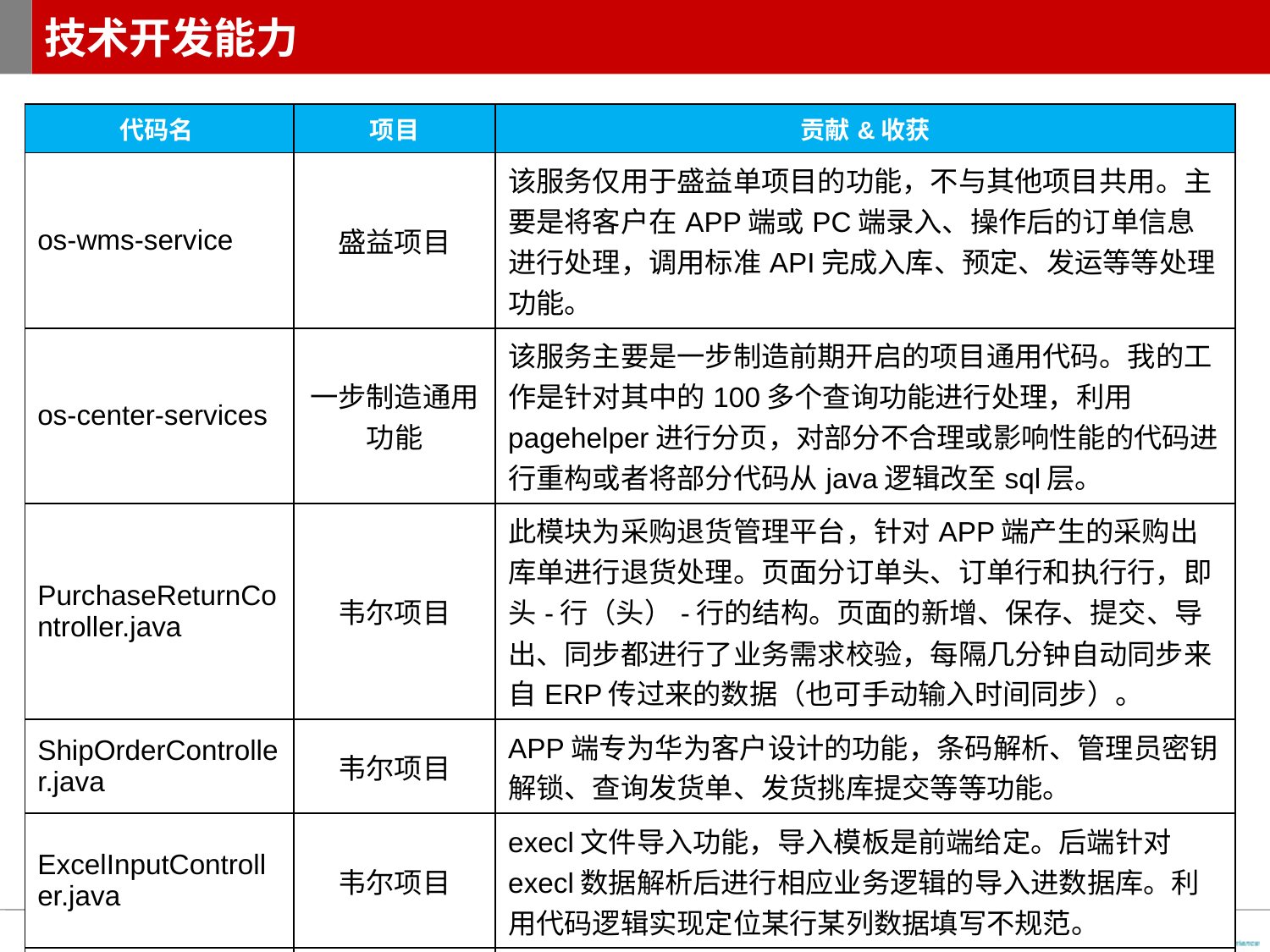

# 技术开发能力
| 代码名 | 项目 | 贡献&收获 |
| --- | --- | --- |
| os-wms-service | 盛益项目 | 该服务仅用于盛益单项目的功能，不与其他项目共用。主要是将客户在APP端或PC端录入、操作后的订单信息进行处理，调用标准API完成入库、预定、发运等等处理功能。 |
| os-center-services | 一步制造通用功能 | 该服务主要是一步制造前期开启的项目通用代码。我的工作是针对其中的100多个查询功能进行处理，利用pagehelper进行分页，对部分不合理或影响性能的代码进行重构或者将部分代码从java逻辑改至sql层。 |
| PurchaseReturnController.java | 韦尔项目 | 此模块为采购退货管理平台，针对APP端产生的采购出库单进行退货处理。页面分订单头、订单行和执行行，即头-行（头）-行的结构。页面的新增、保存、提交、导出、同步都进行了业务需求校验，每隔几分钟自动同步来自ERP传过来的数据（也可手动输入时间同步）。 |
| ShipOrderController.java | 韦尔项目 | APP端专为华为客户设计的功能，条码解析、管理员密钥解锁、查询发货单、发货挑库提交等等功能。 |
| ExcelInputController.java | 韦尔项目 | execl文件导入功能，导入模板是前端给定。后端针对execl数据解析后进行相应业务逻辑的导入进数据库。利用代码逻辑实现定位某行某列数据填写不规范。 |
| ToolsController.java | 一步制造产品研发 | 全局工装器具模块，基本的多表增改查，较为复杂的在于需连接较多表，因此优化速度时学习了一种新的方式。 |
7